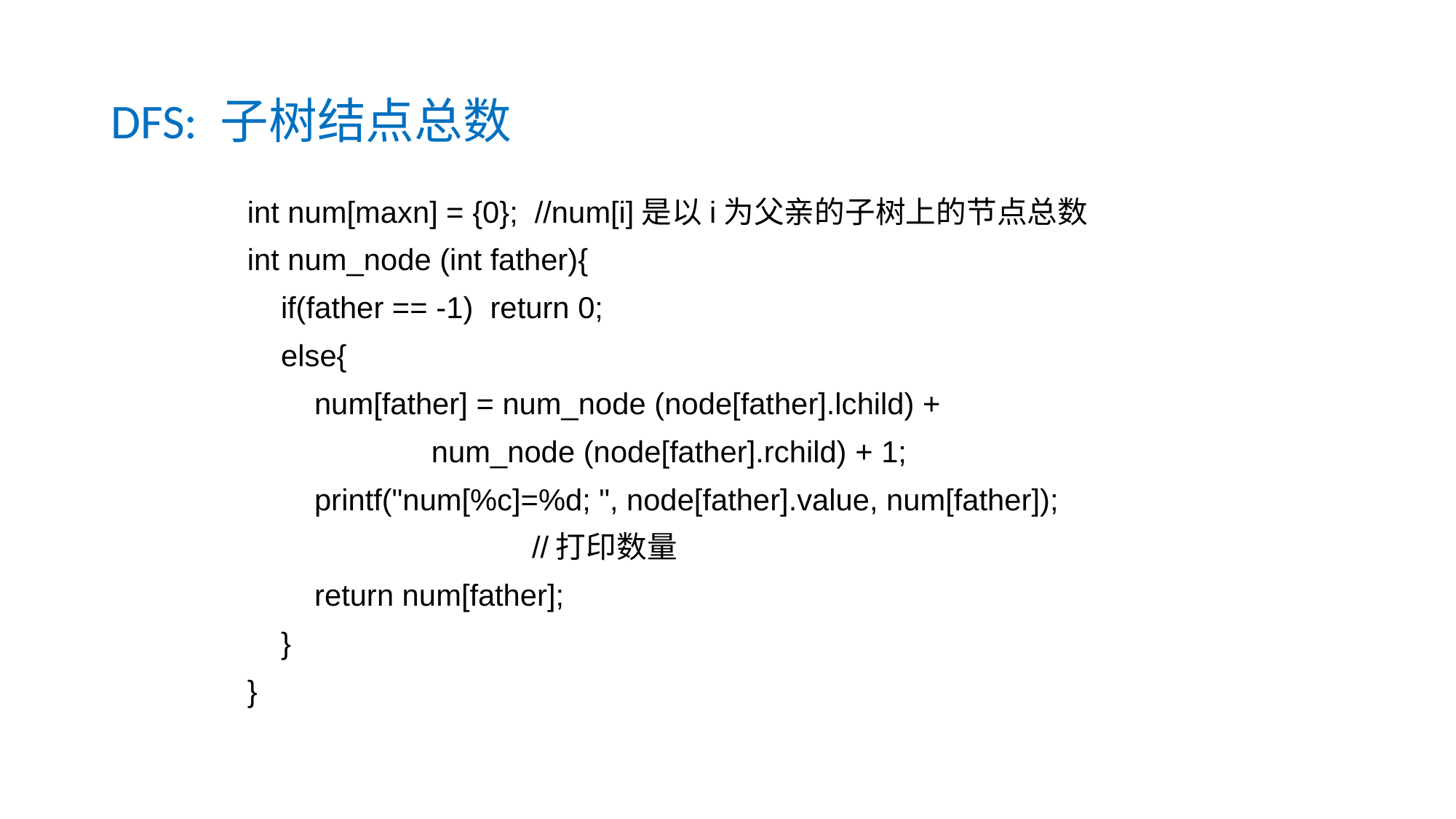

# DFS: 子树结点总数
int num[maxn] = {0};  //num[i]是以i为父亲的子树上的节点总数
int num_node (int father){
    if(father == -1)  return 0;
    else{
        num[father] = num_node (node[father].lchild) +
                      num_node (node[father].rchild) + 1;
        printf("num[%c]=%d; ", node[father].value, num[father]);
                                  //打印数量
        return num[father];
    }
}